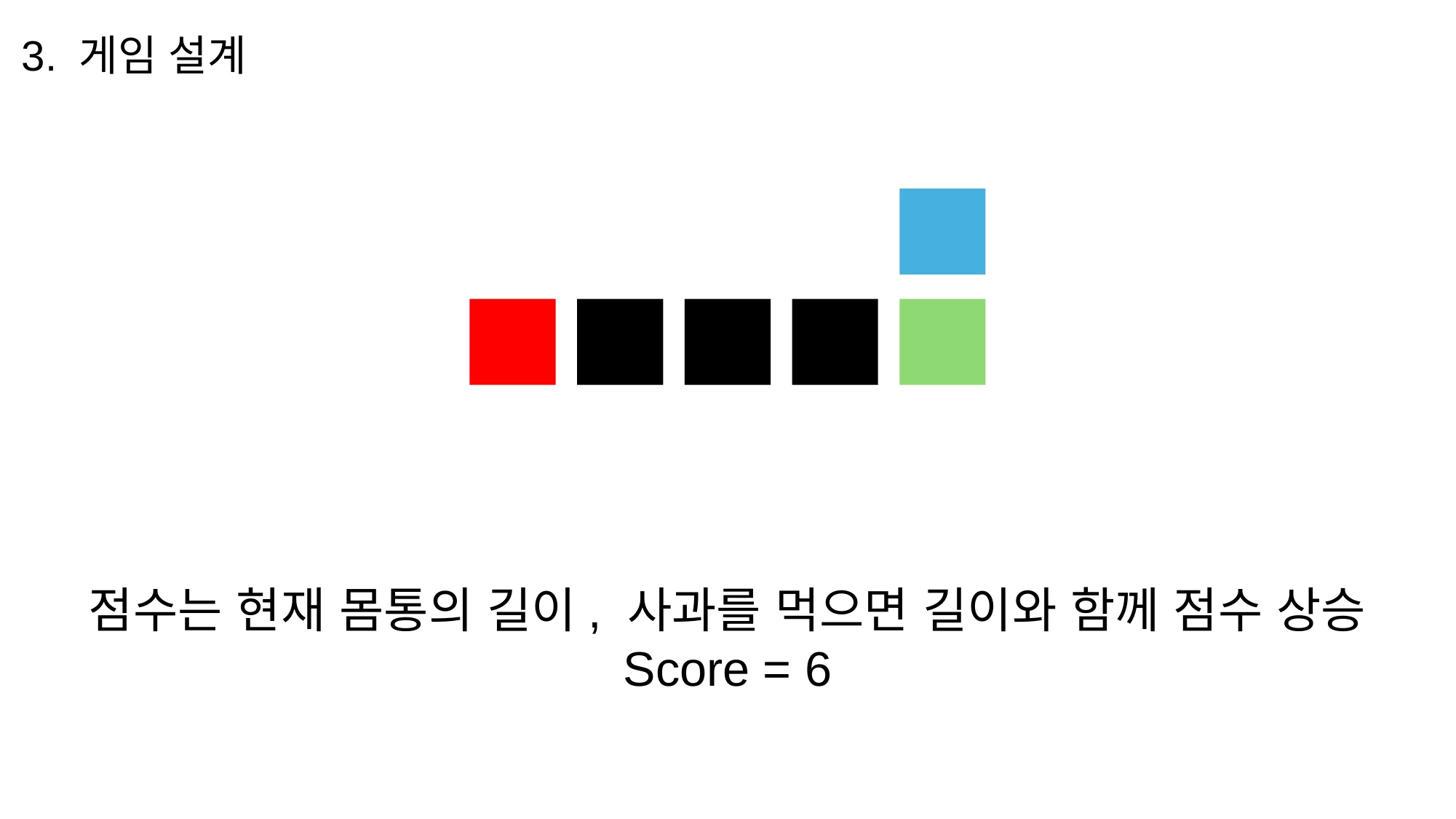

3. 게임 설계

점수는 현재 몸통의 길이, 사과를 먹으면 길이와 함께 점수 상승
Score = 6